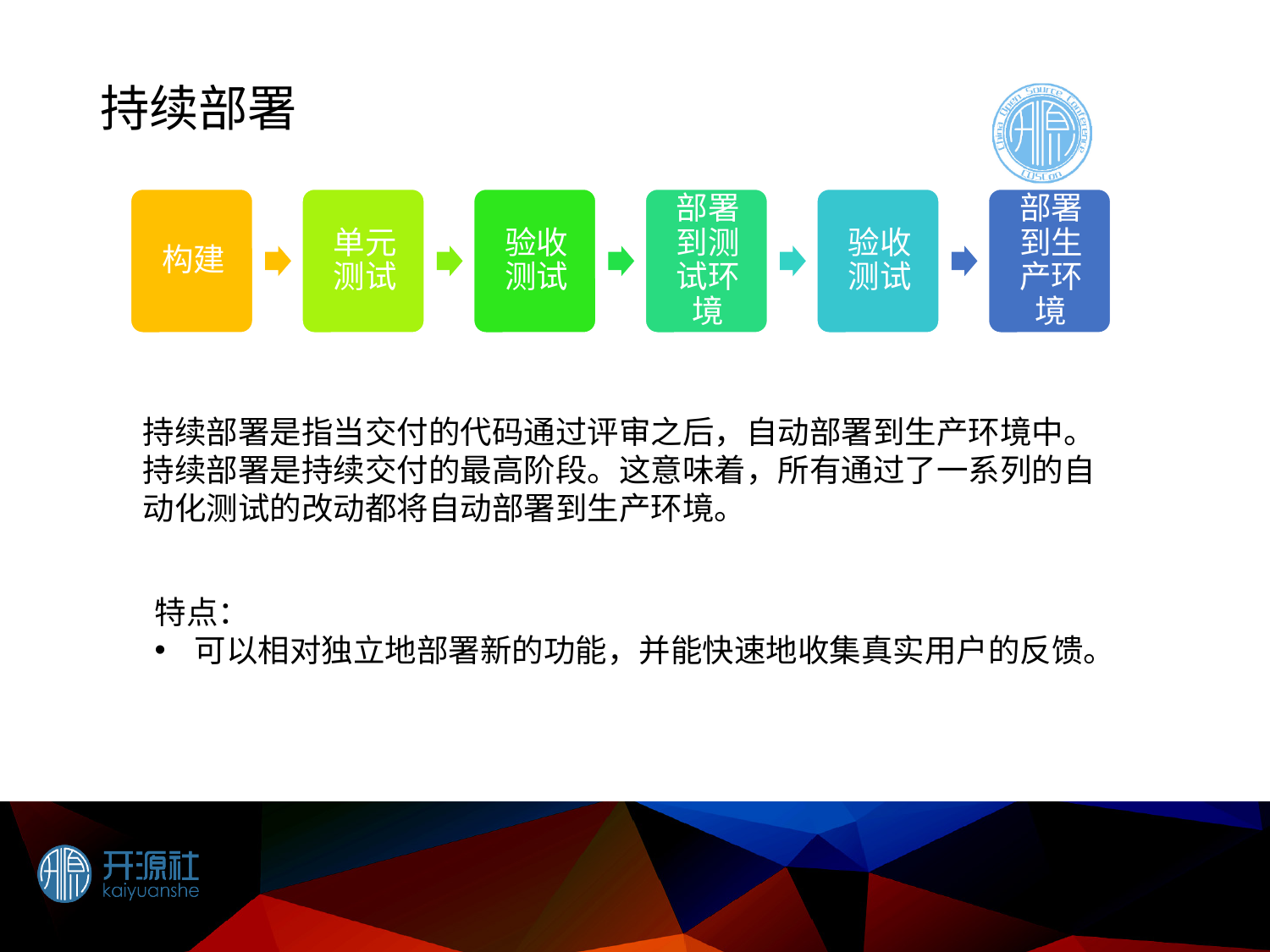

# 持续部署
构建

单元测试

验收测试

部署到测试环境

验收测试

部署到生产环境
持续部署是指当交付的代码通过评审之后，自动部署到生产环境中。持续部署是持续交付的最高阶段。这意味着，所有通过了一系列的自动化测试的改动都将自动部署到生产环境。
特点：
可以相对独立地部署新的功能，并能快速地收集真实用户的反馈。